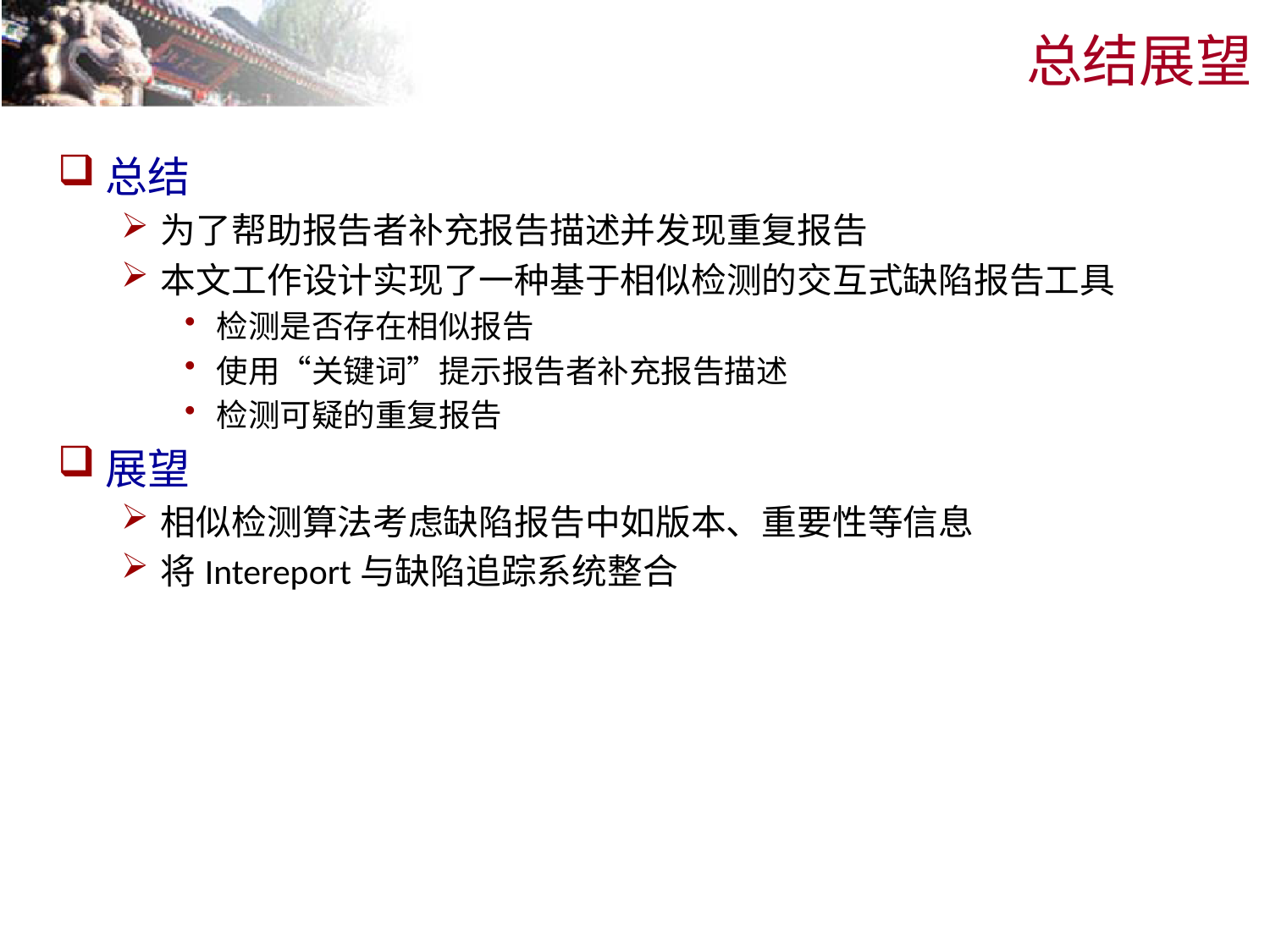

# 总结展望
总结
为了帮助报告者补充报告描述并发现重复报告
本文工作设计实现了一种基于相似检测的交互式缺陷报告工具
检测是否存在相似报告
使用“关键词”提示报告者补充报告描述
检测可疑的重复报告
展望
相似检测算法考虑缺陷报告中如版本、重要性等信息
将Intereport与缺陷追踪系统整合